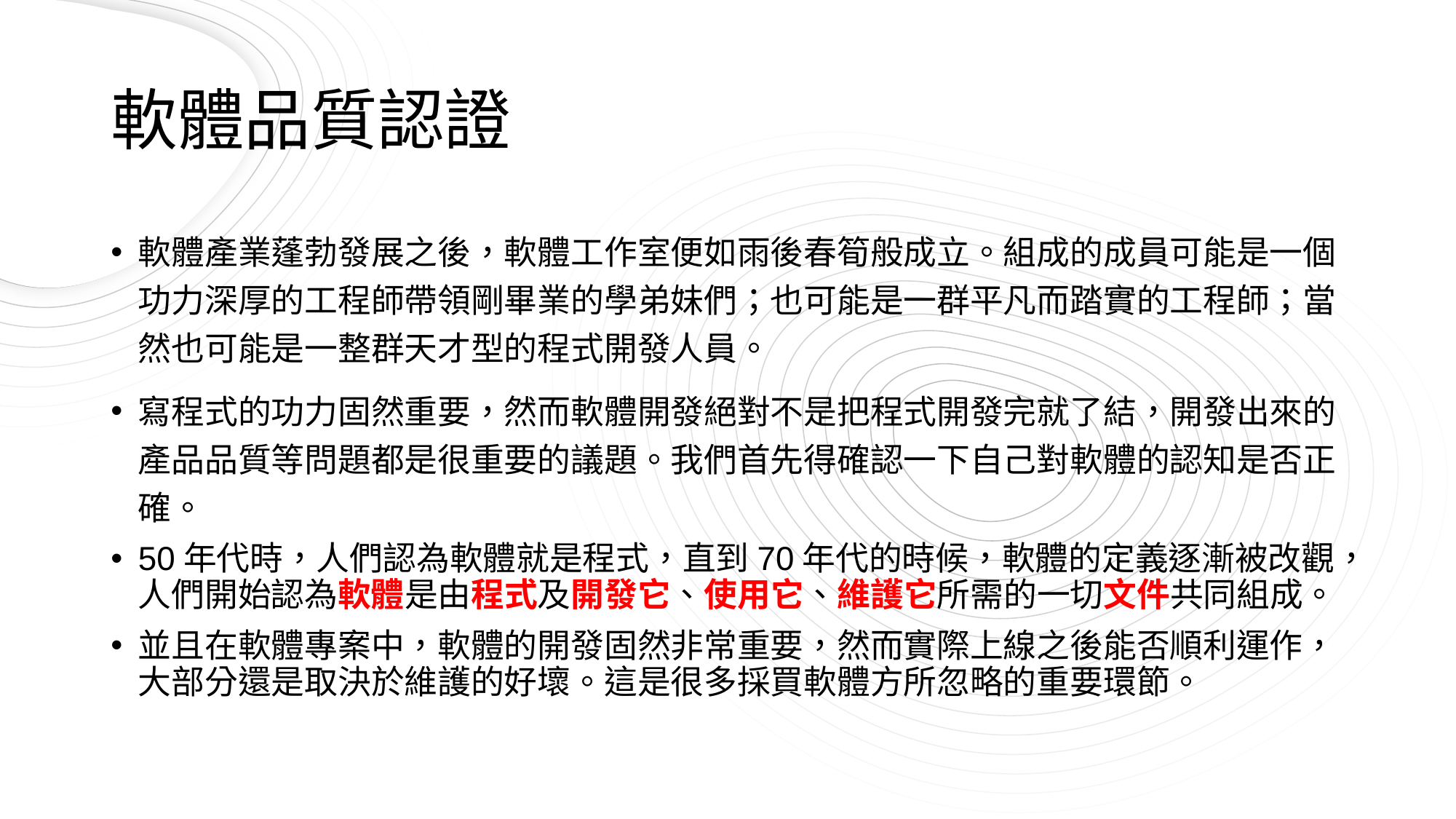

# 軟體品質認證
軟體產業蓬勃發展之後，軟體工作室便如雨後春筍般成立。組成的成員可能是一個功力深厚的工程師帶領剛畢業的學弟妹們；也可能是一群平凡而踏實的工程師；當然也可能是一整群天才型的程式開發人員。
寫程式的功力固然重要，然而軟體開發絕對不是把程式開發完就了結，開發出來的產品品質等問題都是很重要的議題。我們首先得確認一下自己對軟體的認知是否正確。
50年代時，人們認為軟體就是程式，直到70年代的時候，軟體的定義逐漸被改觀，人們開始認為軟體是由程式及開發它、使用它、維護它所需的一切文件共同組成。
並且在軟體專案中，軟體的開發固然非常重要，然而實際上線之後能否順利運作，大部分還是取決於維護的好壞。這是很多採買軟體方所忽略的重要環節。